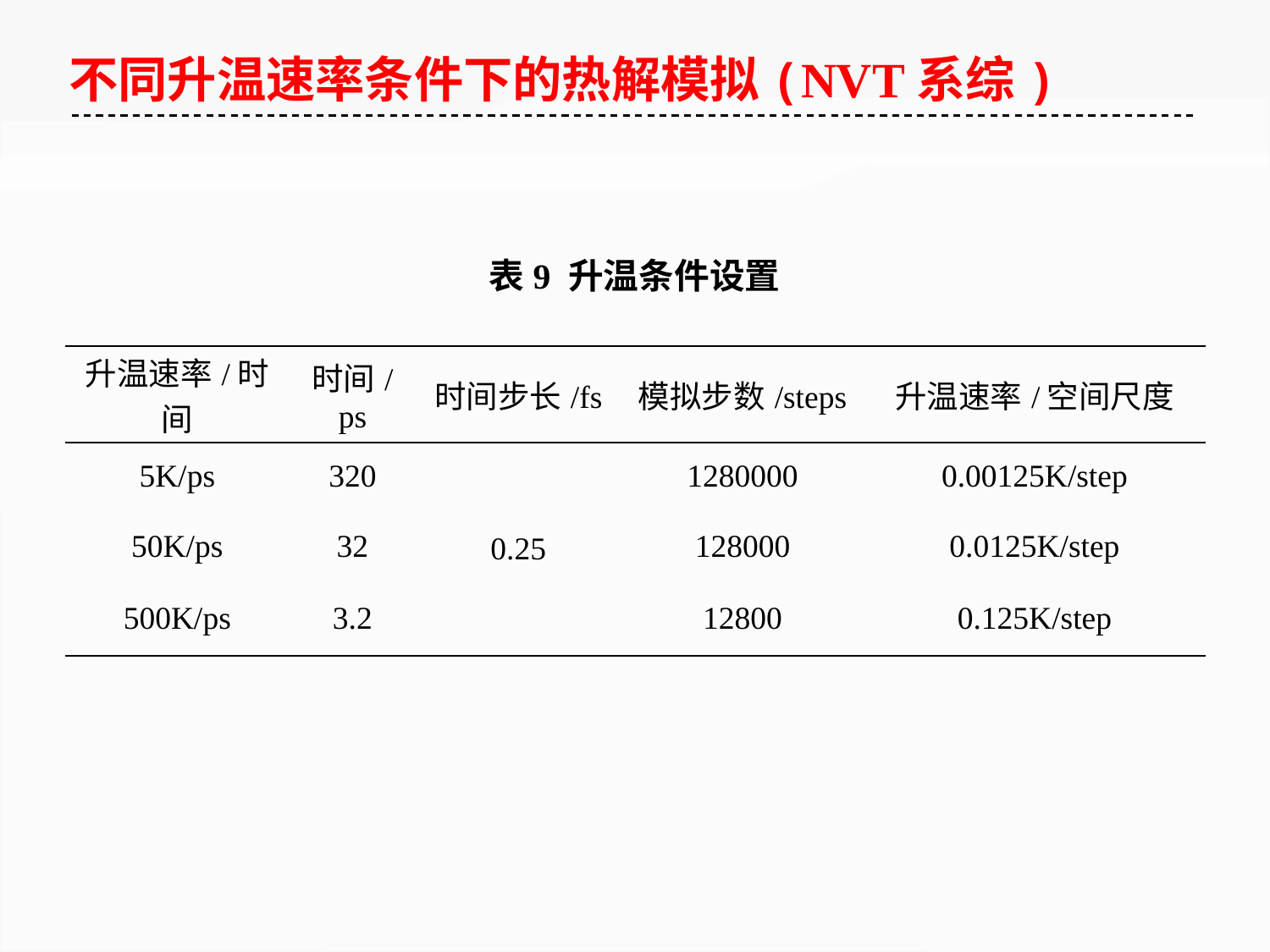

不同升温速率条件下的热解模拟(NVT系综)

表9 升温条件设置

| 升温速率/时间 | 时间/ps | 时间步长/fs | 模拟步数/steps | 升温速率/空间尺度 |
| --- | --- | --- | --- | --- |
| 5K/ps | 320 | 0.25 | 1280000 | 0.00125K/step |
| 50K/ps | 32 |  | 128000 | 0.0125K/step |
| 500K/ps | 3.2 |  | 12800 | 0.125K/step |